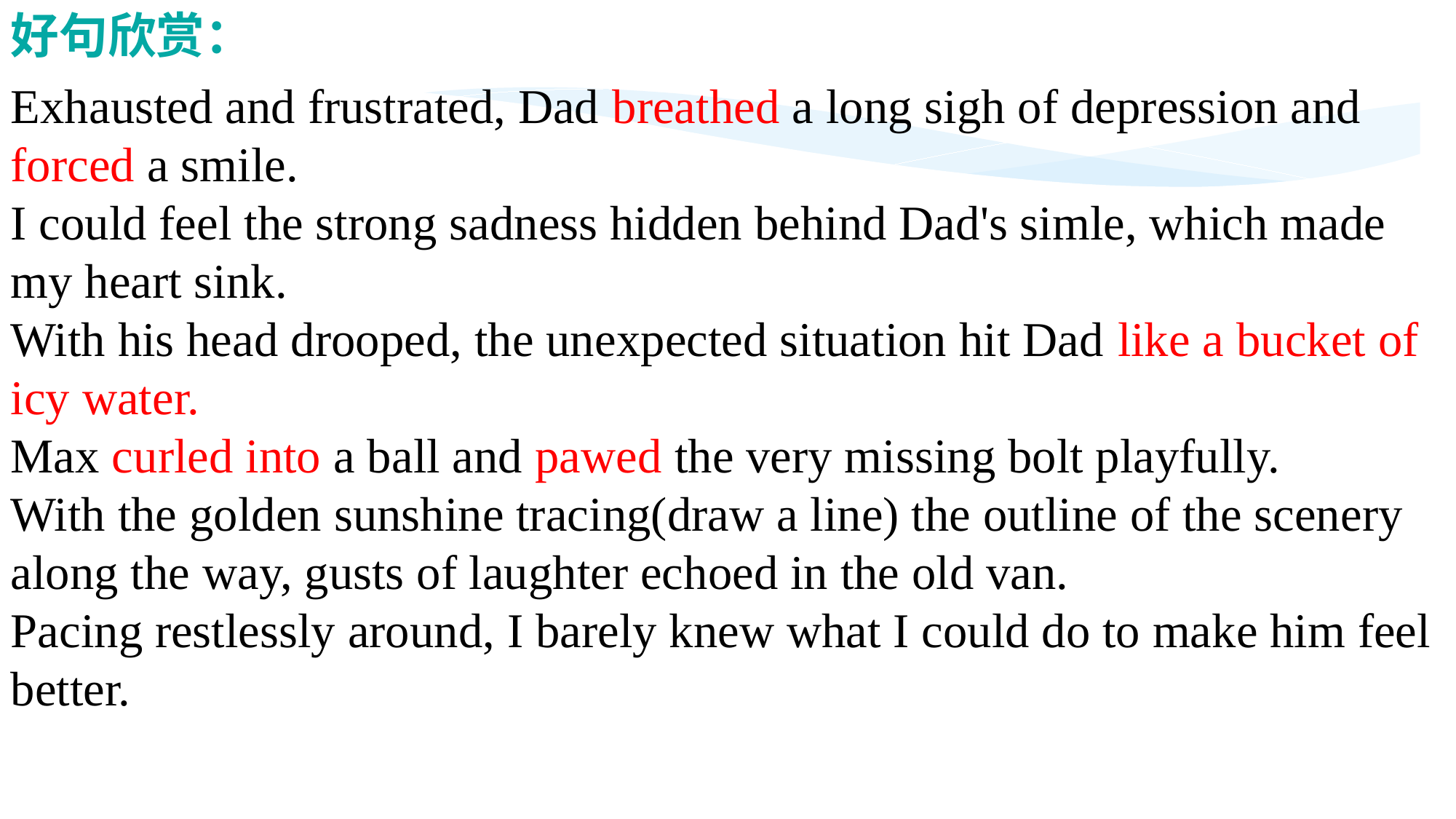

好句欣赏：
Exhausted and frustrated, Dad breathed a long sigh of depression and forced a smile.
I could feel the strong sadness hidden behind Dad's simle, which made my heart sink.
With his head drooped, the unexpected situation hit Dad like a bucket of icy water.
Max curled into a ball and pawed the very missing bolt playfully.
With the golden sunshine tracing(draw a line) the outline of the scenery along the way, gusts of laughter echoed in the old van.
Pacing restlessly around, I barely knew what I could do to make him feel better.